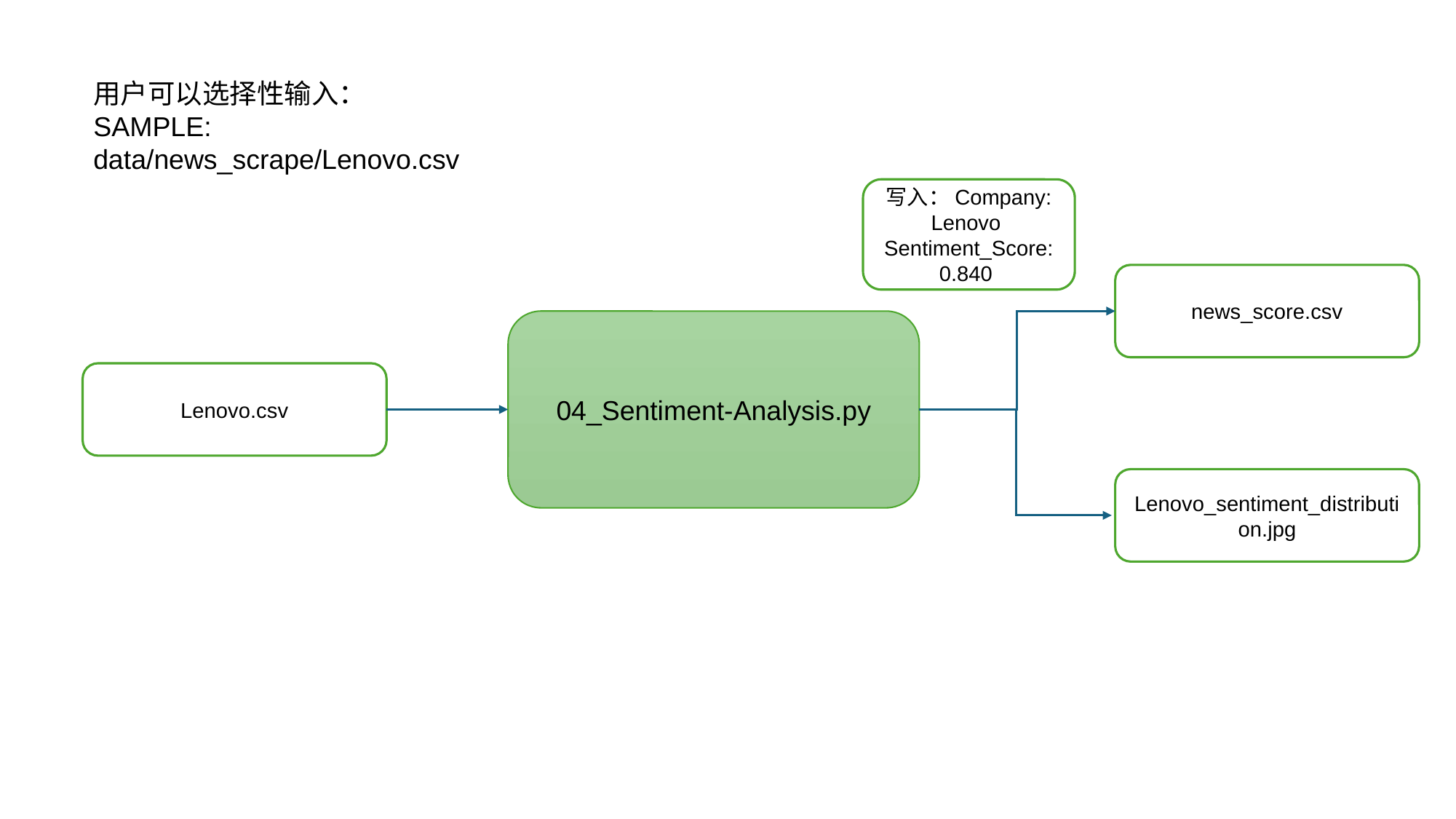

用户可以选择性输入：
SAMPLE: data/news_scrape/Lenovo.csv

写入：Company: Lenovo
Sentiment_Score:0.840
news_score.csv
04_Sentiment-Analysis.py
Lenovo.csv
Lenovo_sentiment_distribution.jpg